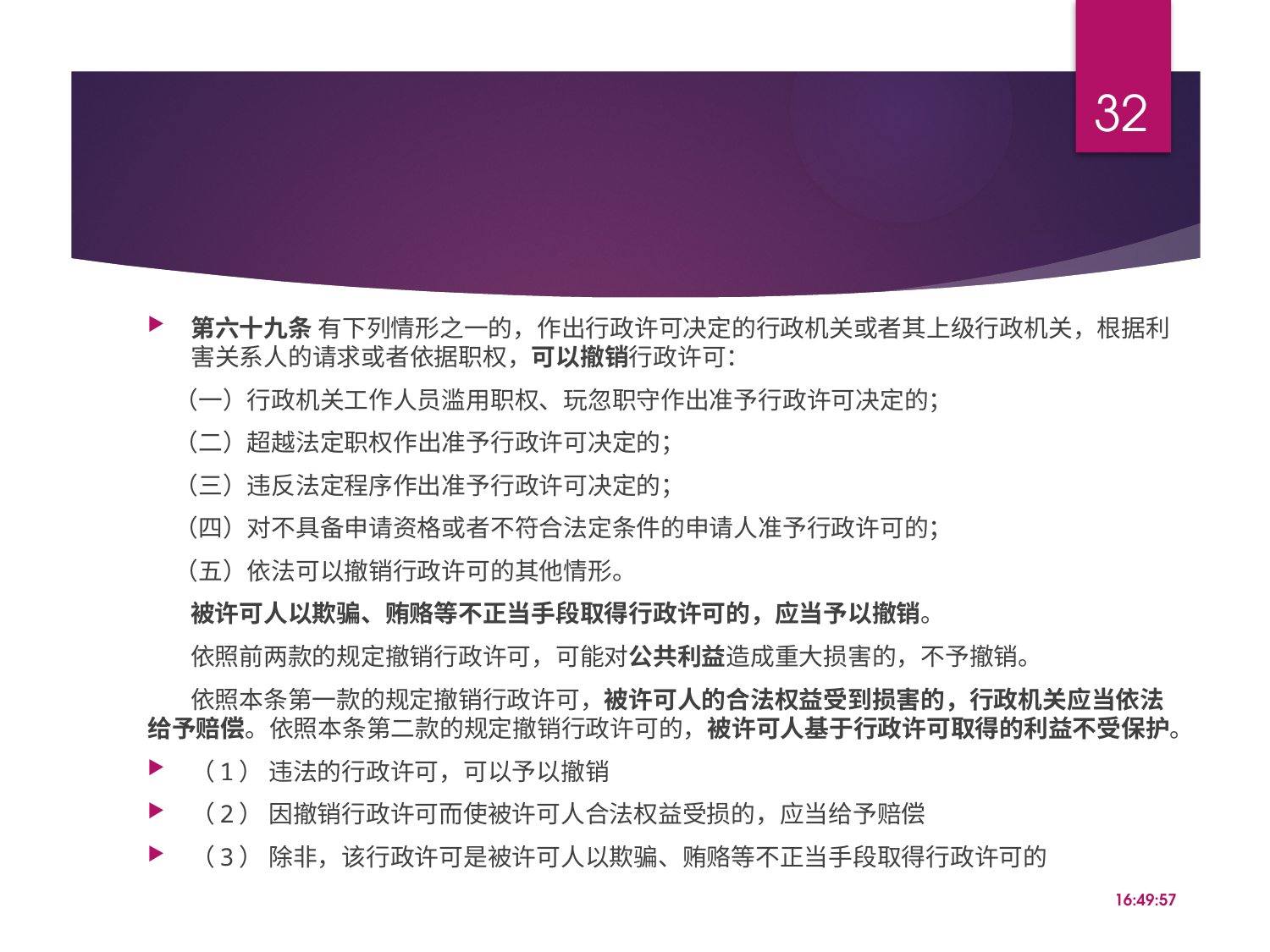

32
第六十九条 有下列情形之一的，作出行政许可决定的行政机关或者其上级行政机关，根据利害关系人的请求或者依据职权，可以撤销行政许可：
    （一）行政机关工作人员滥用职权、玩忽职守作出准予行政许可决定的；
    （二）超越法定职权作出准予行政许可决定的；
    （三）违反法定程序作出准予行政许可决定的；
    （四）对不具备申请资格或者不符合法定条件的申请人准予行政许可的；
    （五）依法可以撤销行政许可的其他情形。
       被许可人以欺骗、贿赂等不正当手段取得行政许可的，应当予以撤销。
       依照前两款的规定撤销行政许可，可能对公共利益造成重大损害的，不予撤销。
       依照本条第一款的规定撤销行政许可，被许可人的合法权益受到损害的，行政机关应当依法给予赔偿。依照本条第二款的规定撤销行政许可的，被许可人基于行政许可取得的利益不受保护。
（1） 违法的行政许可，可以予以撤销
（2） 因撤销行政许可而使被许可人合法权益受损的，应当给予赔偿
（3） 除非，该行政许可是被许可人以欺骗、贿赂等不正当手段取得行政许可的

16:49:57